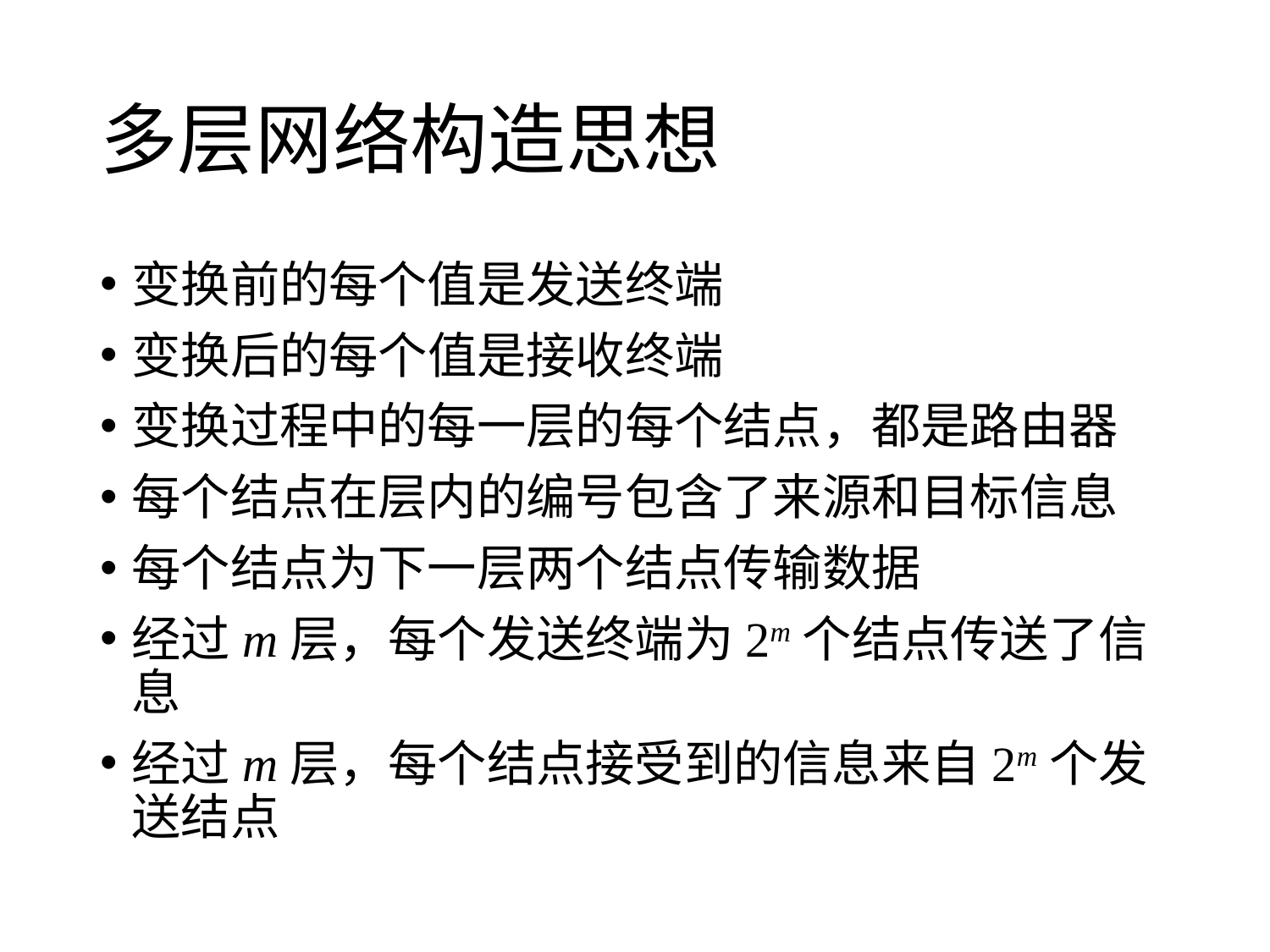

# 多层网络构造思想
变换前的每个值是发送终端
变换后的每个值是接收终端
变换过程中的每一层的每个结点，都是路由器
每个结点在层内的编号包含了来源和目标信息
每个结点为下一层两个结点传输数据
经过m层，每个发送终端为2m个结点传送了信息
经过m层，每个结点接受到的信息来自2m个发送结点